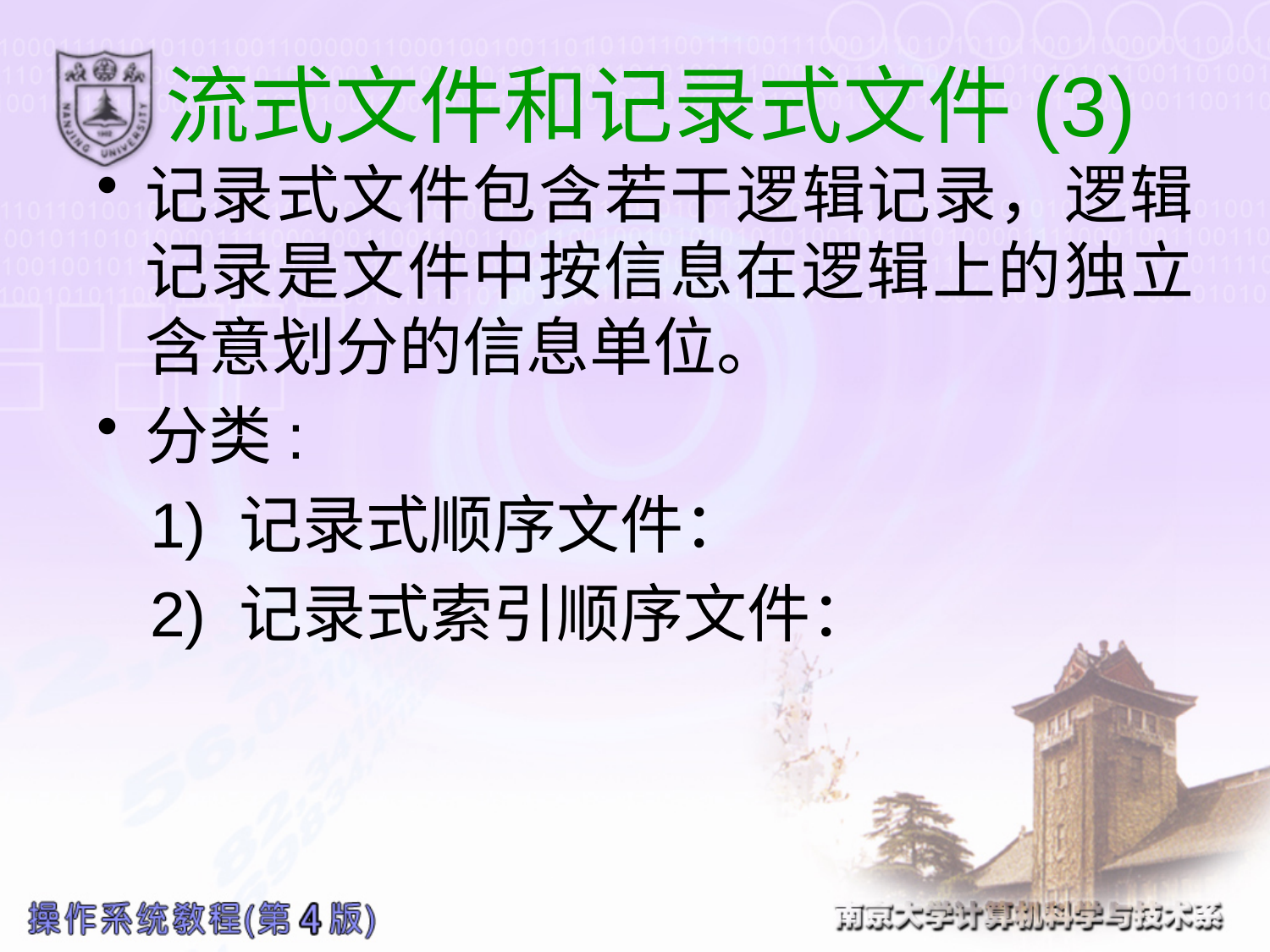

# 流式文件和记录式文件(3)
记录式文件包含若干逻辑记录，逻辑记录是文件中按信息在逻辑上的独立含意划分的信息单位。
分类:
   1) 记录式顺序文件：
   2) 记录式索引顺序文件：